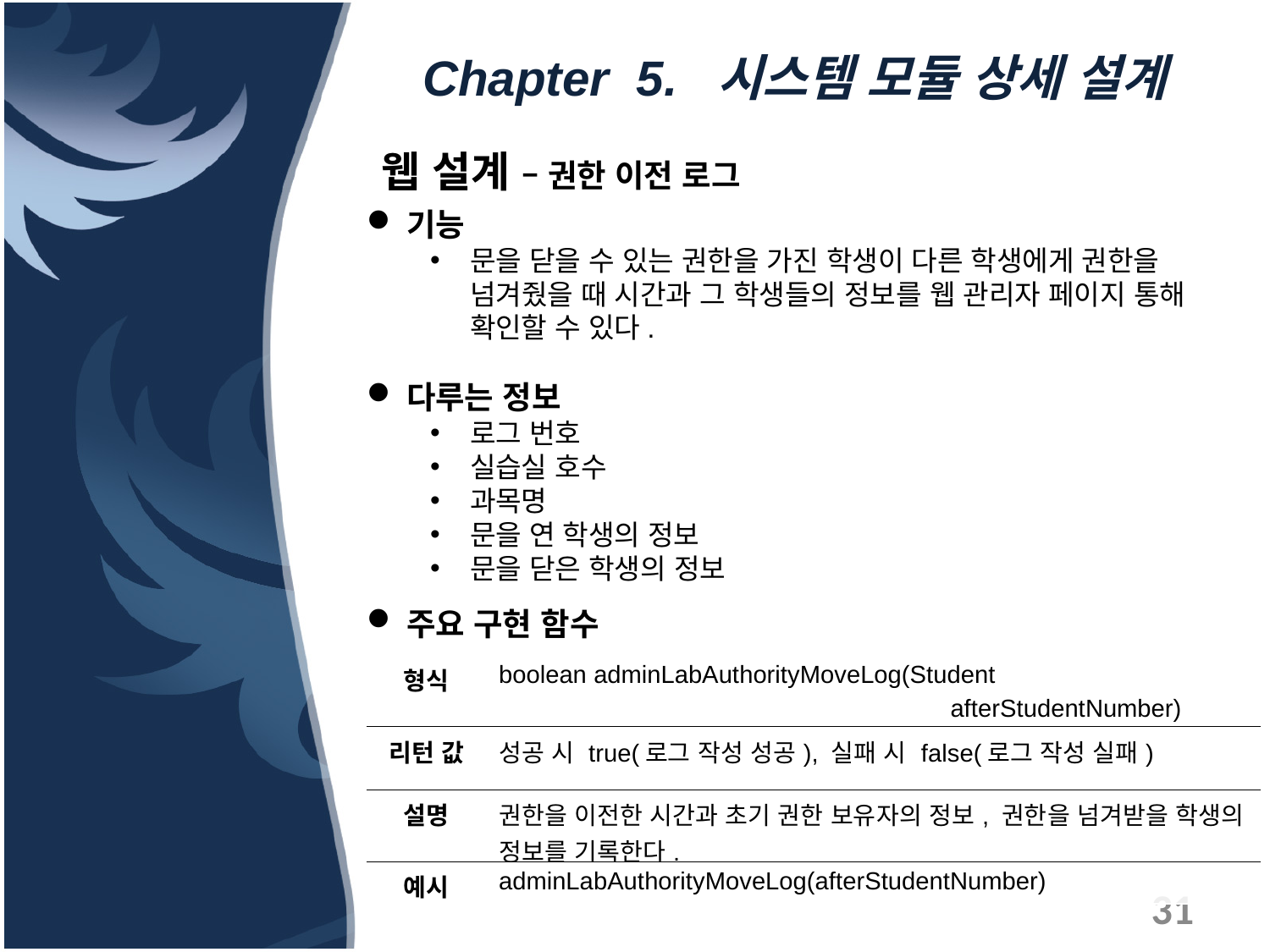

# Chapter  5.  시스템 모듈 상세 설계
웹 설계 – 권한 이전 로그
기능
문을 닫을 수 있는 권한을 가진 학생이 다른 학생에게 권한을 넘겨줬을 때 시간과 그 학생들의 정보를 웹 관리자 페이지 통해 확인할 수 있다.

다루는 정보
로그 번호
실습실 호수
과목명
문을 연 학생의 정보
문을 닫은 학생의 정보

주요 구현 함수
| 형식 | boolean adminLabAuthorityMoveLog(Student -　　　　　　　　　　　　　　 afterStudentNumber) |
| --- | --- |
| 리턴 값 | 성공 시 true(로그 작성 성공), 실패 시 false(로그 작성 실패) |
| 설명 | 권한을 이전한 시간과 초기 권한 보유자의 정보, 권한을 넘겨받을 학생의 정보를 기록한다. |
| 예시 | adminLabAuthorityMoveLog(afterStudentNumber) |
31